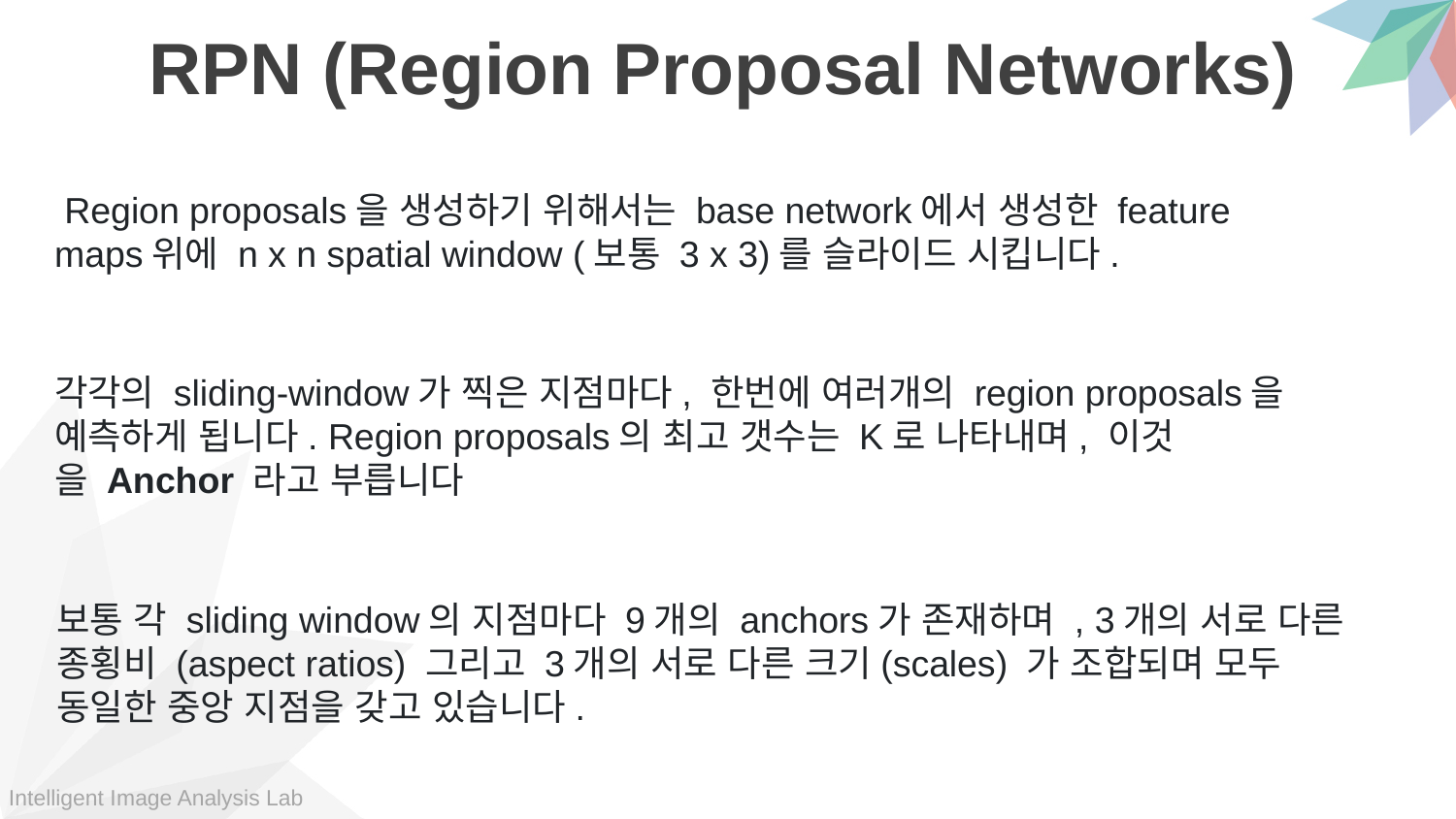

RPN (Region Proposal Networks)
 Region proposals을 생성하기 위해서는 base network에서 생성한 feature maps위에 n x n spatial window (보통 3 x 3)를 슬라이드 시킵니다.
각각의 sliding-window가 찍은 지점마다, 한번에 여러개의 region proposals을 예측하게 됩니다. Region proposals의 최고 갯수는 K로 나타내며, 이것을 Anchor 라고 부릅니다
보통 각 sliding window의 지점마다 9개의 anchors가 존재하며 , 3개의 서로 다른 종횡비 (aspect ratios) 그리고 3개의 서로 다른 크기(scales) 가 조합되며 모두 동일한 중앙 지점을 갖고 있습니다.